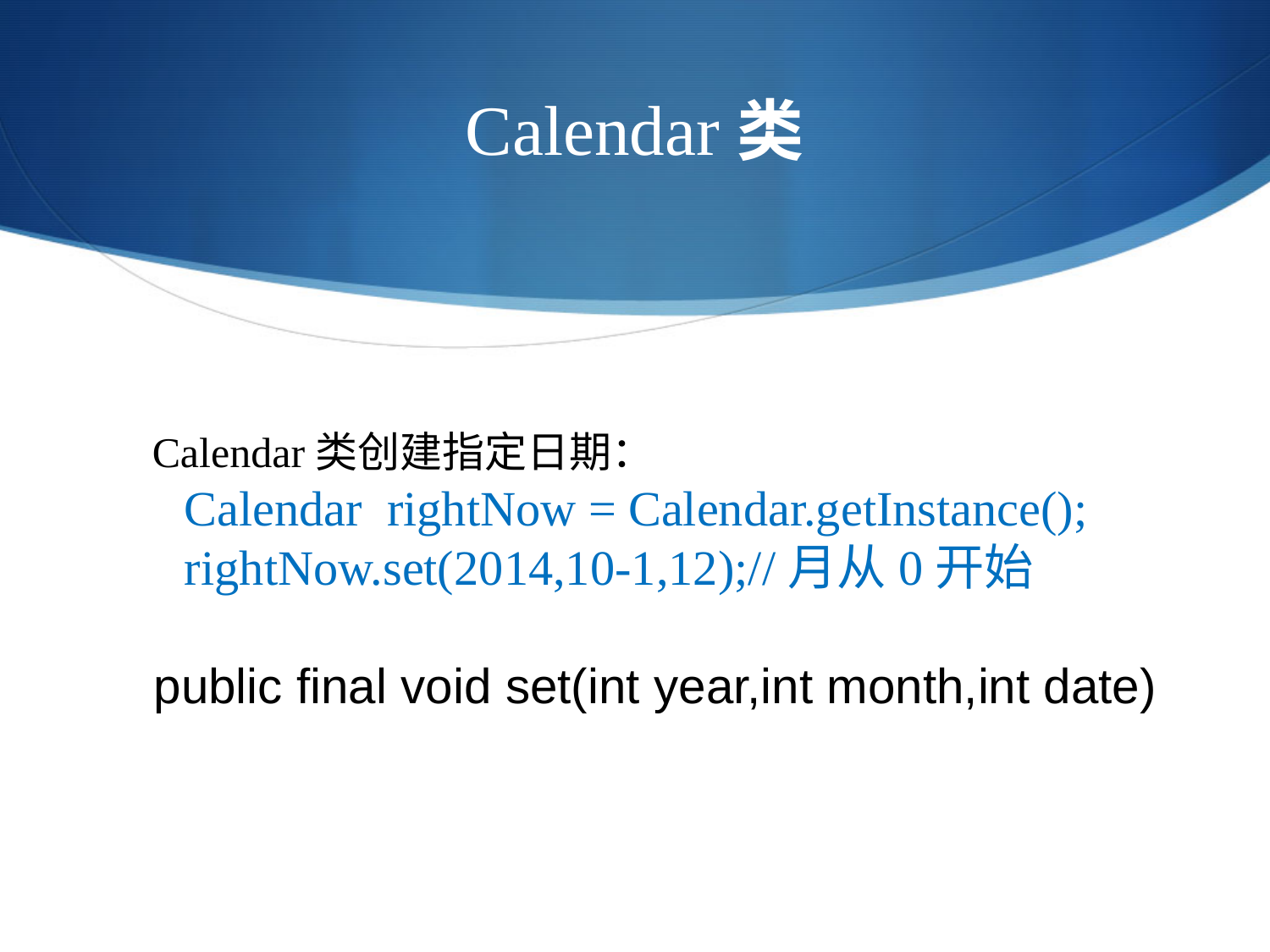

Calendar类
　　Calendar类创建指定日期：
	Calendar  rightNow = Calendar.getInstance();
	rightNow.set(2014,10-1,12);//月从0开始

       public final void set(int year,int month,int date)